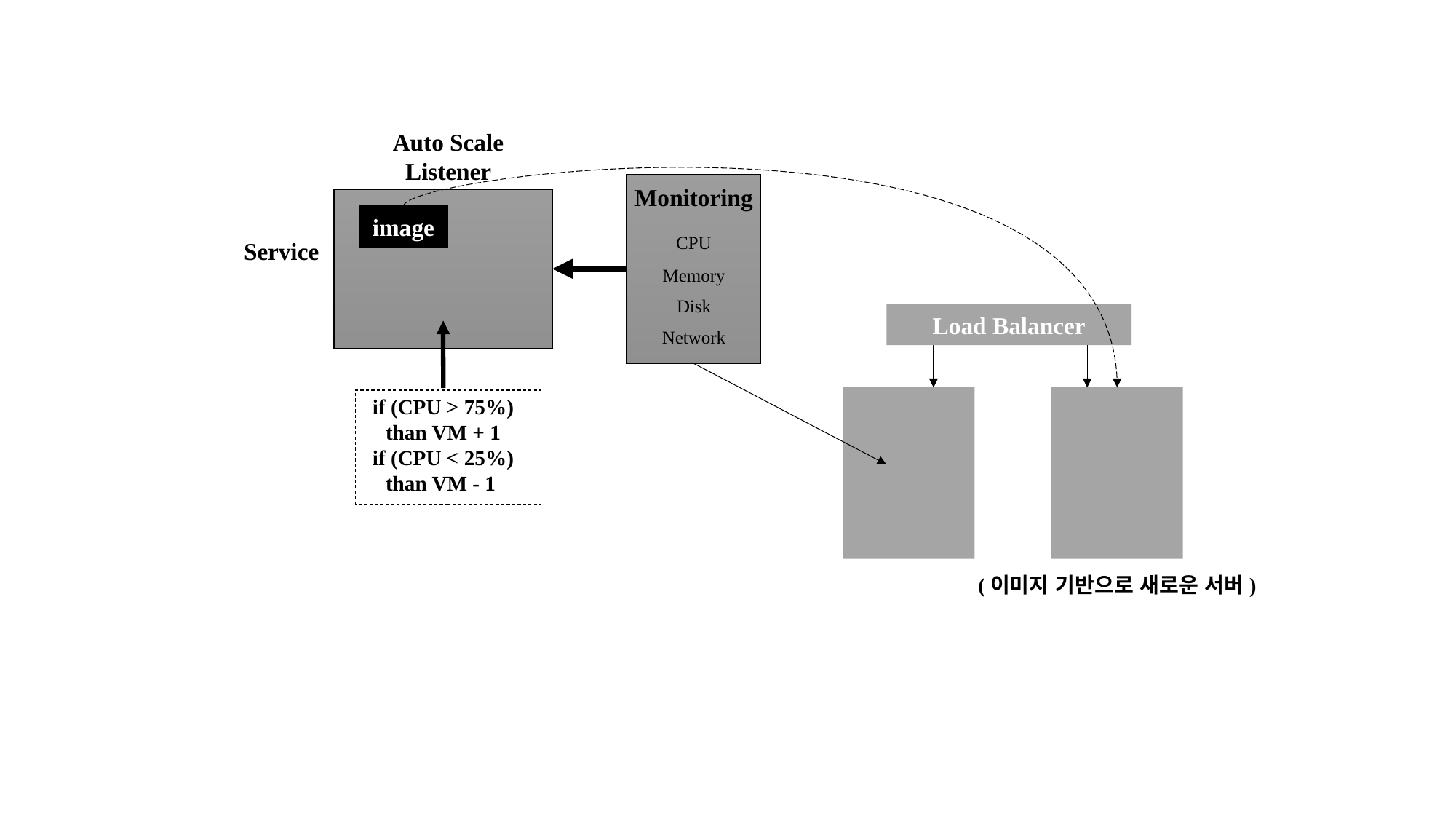

Auto Scale Listener

Monitoring

image
CPU

Memory

Disk

Network
Service
Load Balancer

if (CPU > 75%)
than VM + 1
if (CPU < 25%)
than VM - 1

(이미지 기반으로 새로운 서버)